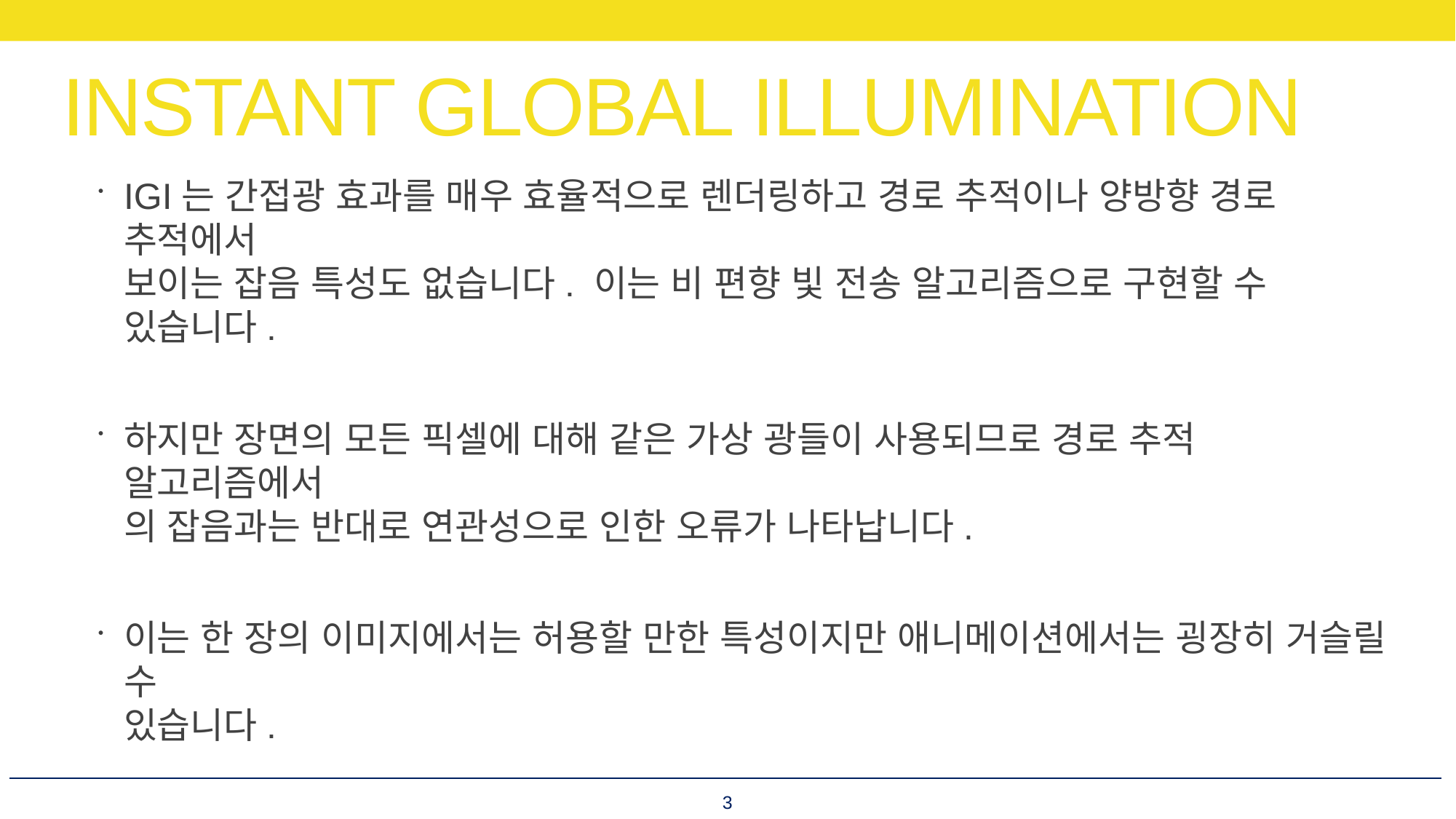

# INSTANT GLOBAL ILLUMINATION
IGI는 간접광 효과를 매우 효율적으로 렌더링하고 경로 추적이나 양방향 경로 추적에서
보이는 잡음 특성도 없습니다. 이는 비 편향 빛 전송 알고리즘으로 구현할 수 있습니다.

하지만 장면의 모든 픽셀에 대해 같은 가상 광들이 사용되므로 경로 추적 알고리즘에서
의 잡음과는 반대로 연관성으로 인한 오류가 나타납니다.

이는 한 장의 이미지에서는 허용할 만한 특성이지만 애니메이션에서는 굉장히 거슬릴 수
있습니다.

3